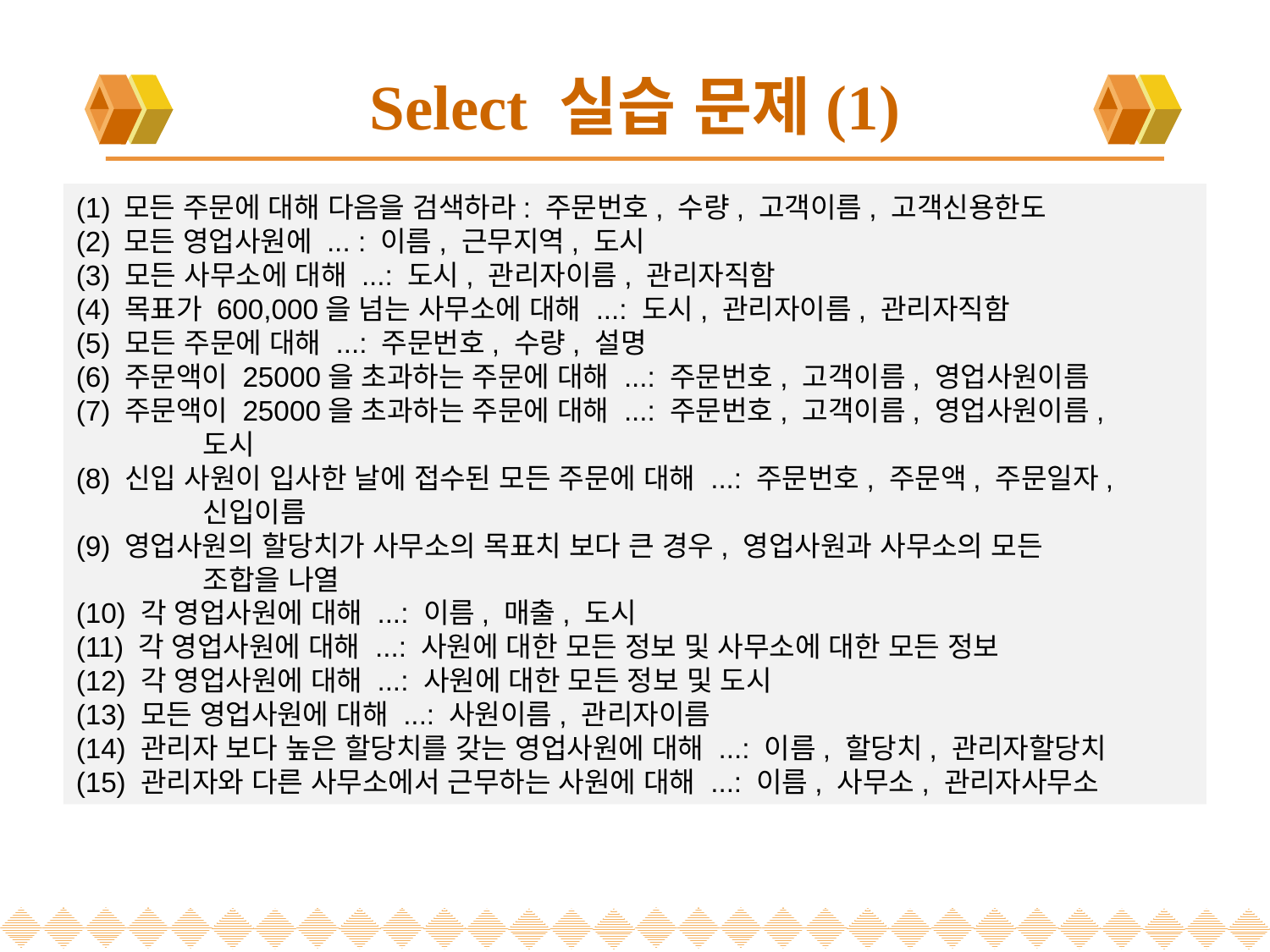

# Select 실습 문제(1)
모든 주문에 대해 다음을 검색하라: 주문번호, 수량, 고객이름, 고객신용한도
모든 영업사원에 ... : 이름, 근무지역, 도시
(3) 모든 사무소에 대해 ...: 도시, 관리자이름, 관리자직함
(4) 목표가 600,000을 넘는 사무소에 대해 ...: 도시, 관리자이름, 관리자직함
(5) 모든 주문에 대해 ...: 주문번호, 수량, 설명
(6) 주문액이 25000을 초과하는 주문에 대해 ...: 주문번호, 고객이름, 영업사원이름
(7) 주문액이 25000을 초과하는 주문에 대해 ...: 주문번호, 고객이름, 영업사원이름,
	도시
(8) 신입 사원이 입사한 날에 접수된 모든 주문에 대해 ...: 주문번호, 주문액, 주문일자,
	신입이름
(9) 영업사원의 할당치가 사무소의 목표치 보다 큰 경우, 영업사원과 사무소의 모든
	조합을 나열
(10) 각 영업사원에 대해 ...: 이름, 매출, 도시
(11) 각 영업사원에 대해 ...: 사원에 대한 모든 정보 및 사무소에 대한 모든 정보
(12) 각 영업사원에 대해 ...: 사원에 대한 모든 정보 및 도시
(13) 모든 영업사원에 대해 ...: 사원이름, 관리자이름
(14) 관리자 보다 높은 할당치를 갖는 영업사원에 대해 ...: 이름, 할당치, 관리자할당치
(15) 관리자와 다른 사무소에서 근무하는 사원에 대해 ...: 이름, 사무소, 관리자사무소